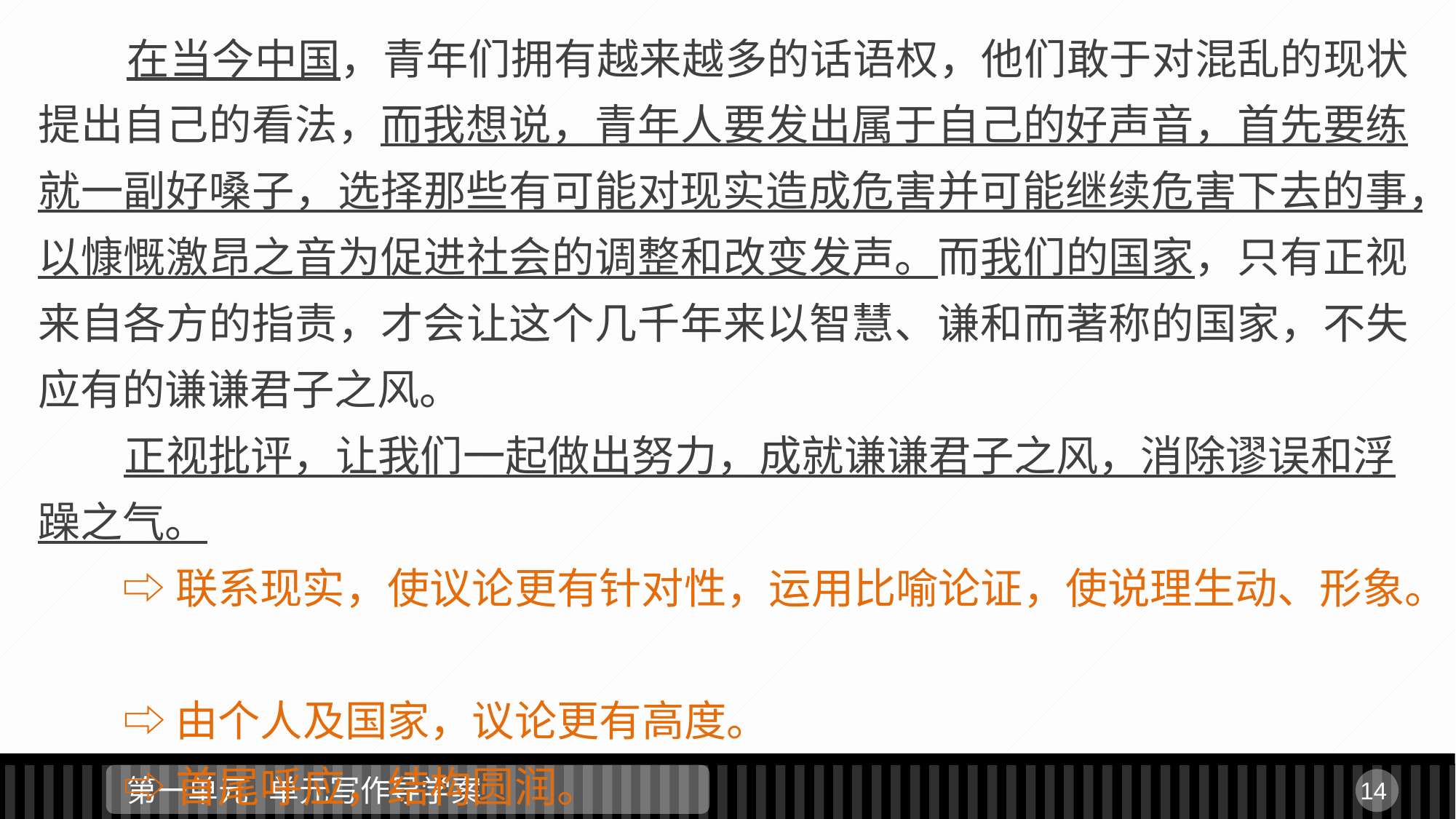

在当今中国，青年们拥有越来越多的话语权，他们敢于对混乱的现状提出自己的看法，而我想说，青年人要发出属于自己的好声音，首先要练就一副好嗓子，选择那些有可能对现实造成危害并可能继续危害下去的事，以慷慨激昂之音为促进社会的调整和改变发声。而我们的国家，只有正视来自各方的指责，才会让这个几千年来以智慧、谦和而著称的国家，不失应有的谦谦君子之风。
        正视批评，让我们一起做出努力，成就谦谦君子之风，消除谬误和浮躁之气。
         ⇨联系现实，使议论更有针对性，运用比喻论证，使说理生动、形象。
         ⇨由个人及国家，议论更有高度。
         ⇨首尾呼应，结构圆润。